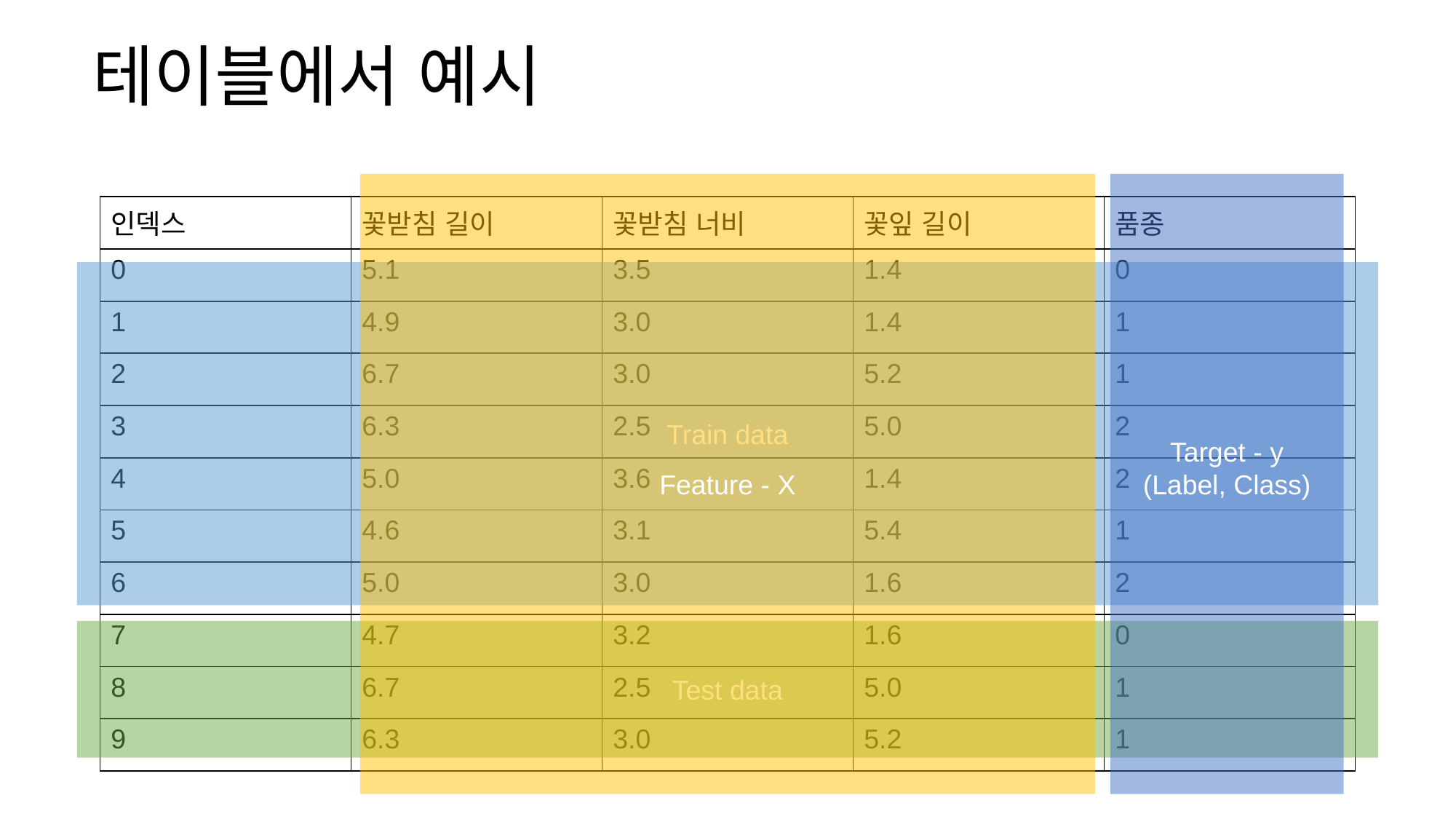

# 테이블에서 예시
Feature - X
Target - y
(Label, Class)

| 인덱스 | 꽃받침 길이 | 꽃받침 너비 | 꽃잎 길이 | 품종 |
| --- | --- | --- | --- | --- |
| 0 | 5.1 | 3.5 | 1.4 | 0 |
| 1 | 4.9 | 3.0 | 1.4 | 1 |
| 2 | 6.7 | 3.0 | 5.2 | 1 |
| 3 | 6.3 | 2.5 | 5.0 | 2 |
| 4 | 5.0 | 3.6 | 1.4 | 2 |
| 5 | 4.6 | 3.1 | 5.4 | 1 |
| 6 | 5.0 | 3.0 | 1.6 | 2 |
| 7 | 4.7 | 3.2 | 1.6 | 0 |
| 8 | 6.7 | 2.5 | 5.0 | 1 |
| 9 | 6.3 | 3.0 | 5.2 | 1 |
Train data
Test data